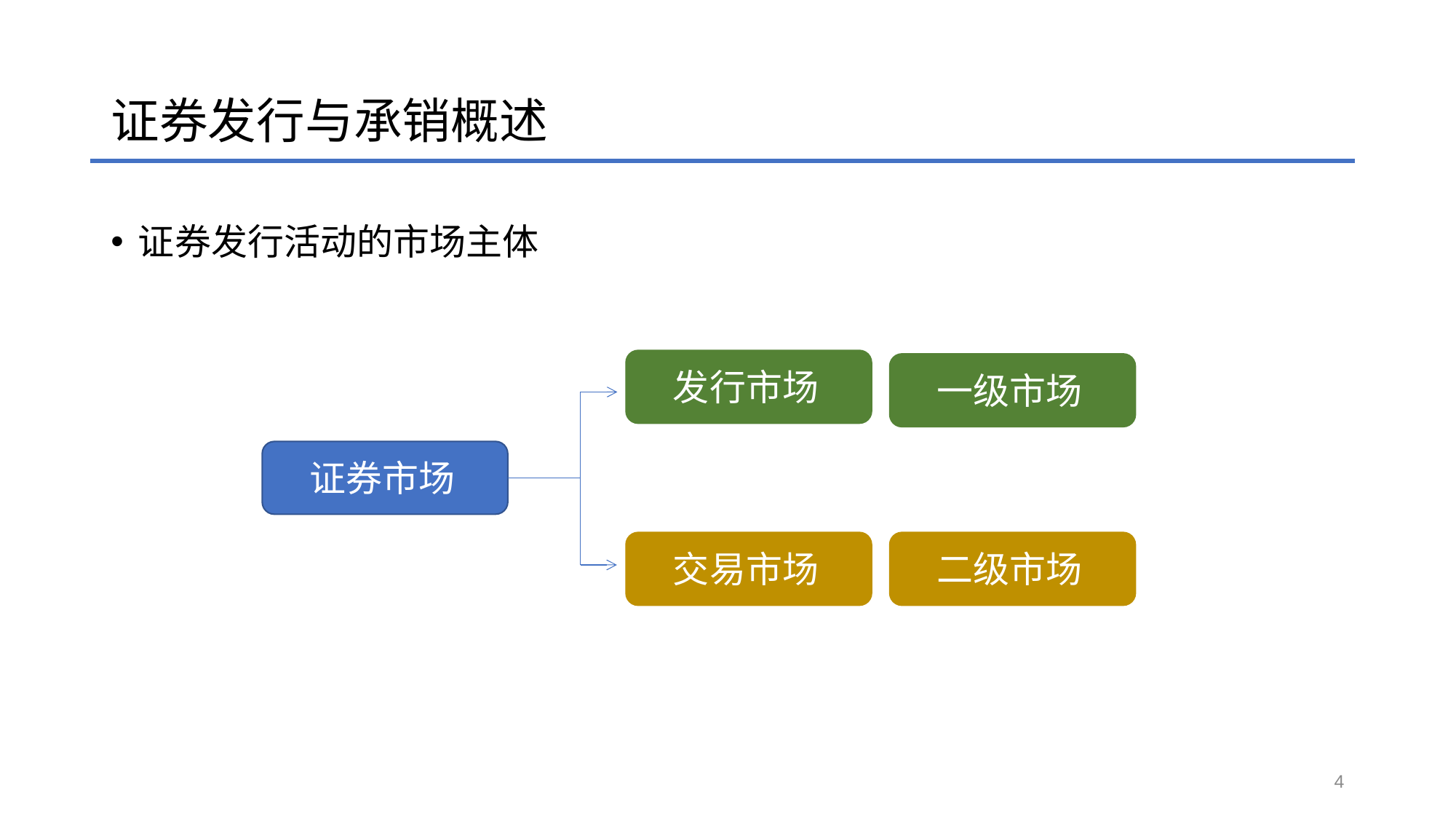

# 证券发行与承销概述
证券发行活动的市场主体

发行市场

证券市场

交易市场

一级市场

二级市场
4